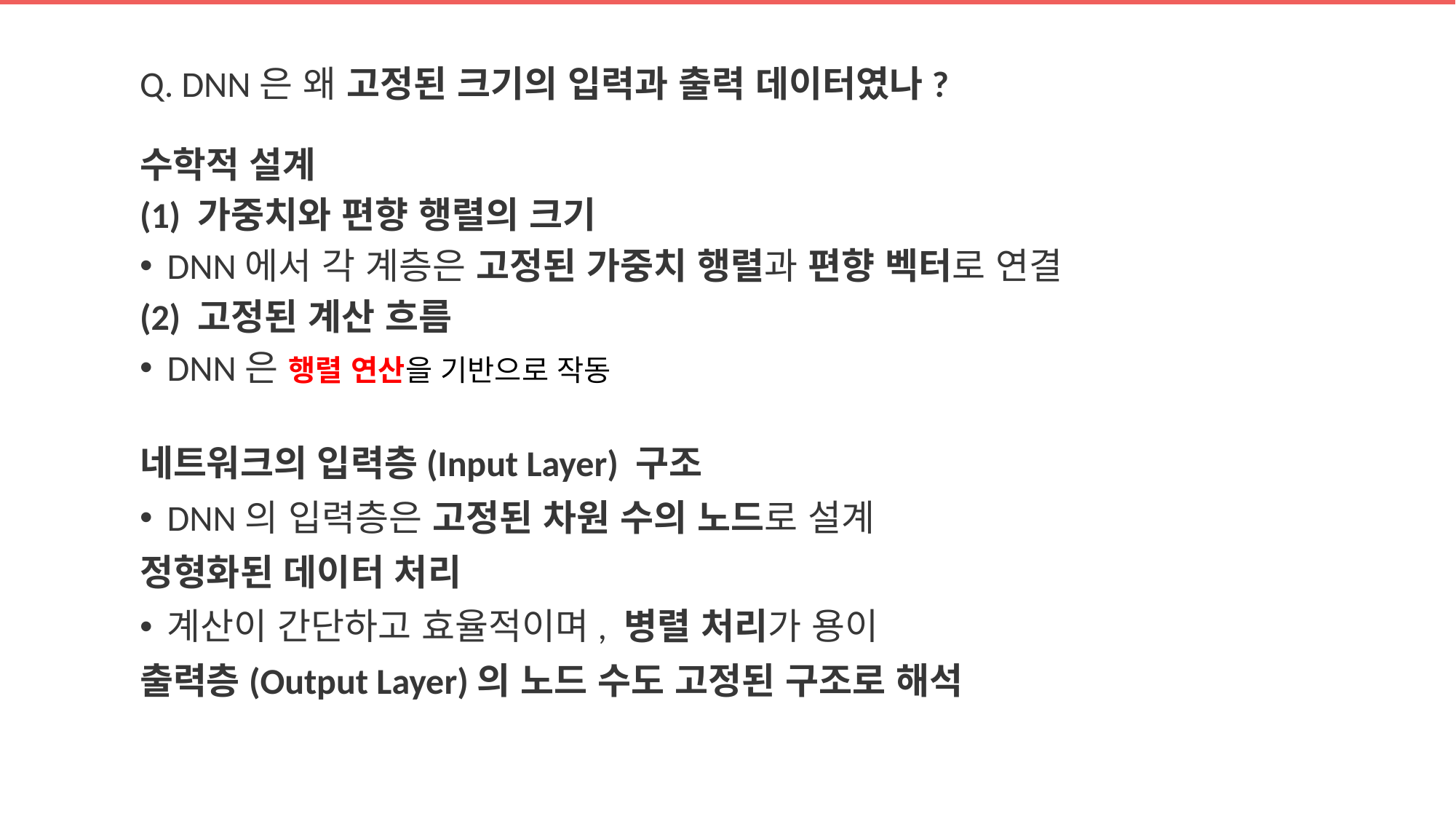

Q. DNN은 왜 고정된 크기의 입력과 출력 데이터였나?

수학적 설계
(1) 가중치와 편향 행렬의 크기
DNN에서 각 계층은 고정된 가중치 행렬과 편향 벡터로 연결
(2) 고정된 계산 흐름
DNN은 행렬 연산을 기반으로 작동

네트워크의 입력층(Input Layer) 구조
DNN의 입력층은 고정된 차원 수의 노드로 설계
정형화된 데이터 처리
계산이 간단하고 효율적이며, 병렬 처리가 용이
출력층(Output Layer)의 노드 수도 고정된 구조로 해석